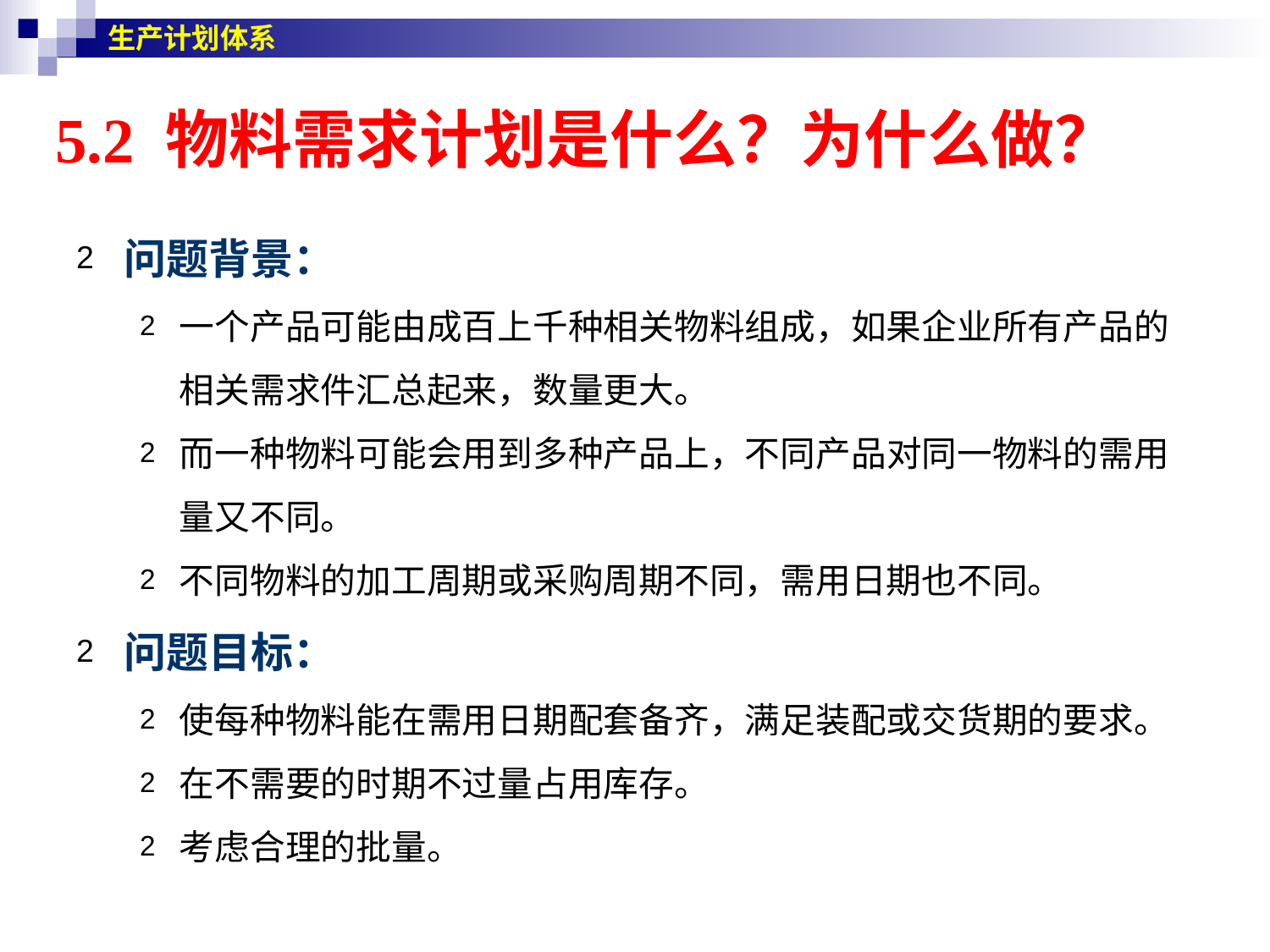

生产计划体系
# 5.2 物料需求计划是什么？为什么做？
问题背景：
一个产品可能由成百上千种相关物料组成，如果企业所有产品的相关需求件汇总起来，数量更大。
而一种物料可能会用到多种产品上，不同产品对同一物料的需用量又不同。
不同物料的加工周期或采购周期不同，需用日期也不同。
问题目标：
使每种物料能在需用日期配套备齐，满足装配或交货期的要求。
在不需要的时期不过量占用库存。
考虑合理的批量。